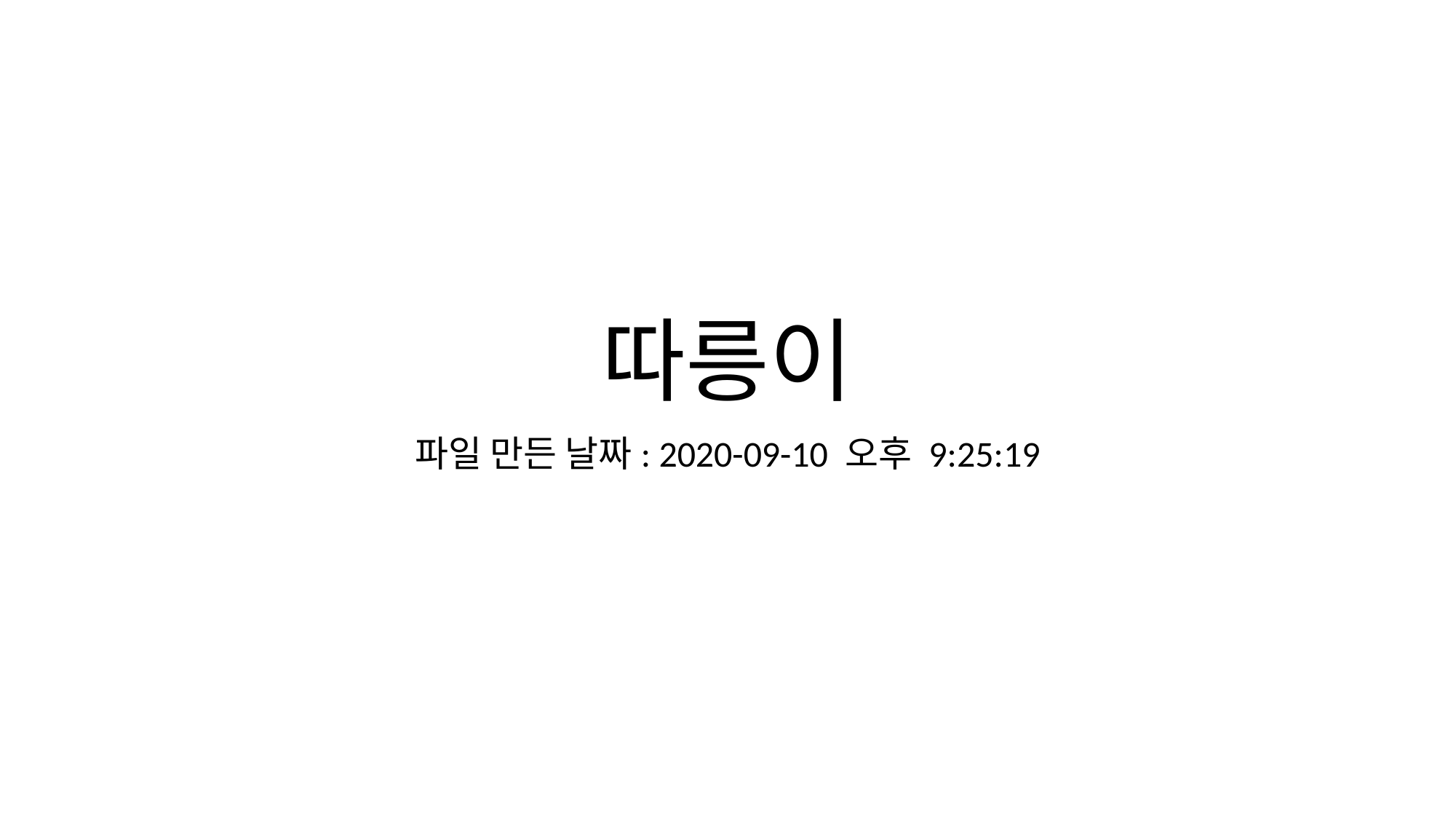

# 따릉이
파일 만든 날짜: 2020-09-10 오후 9:25:19